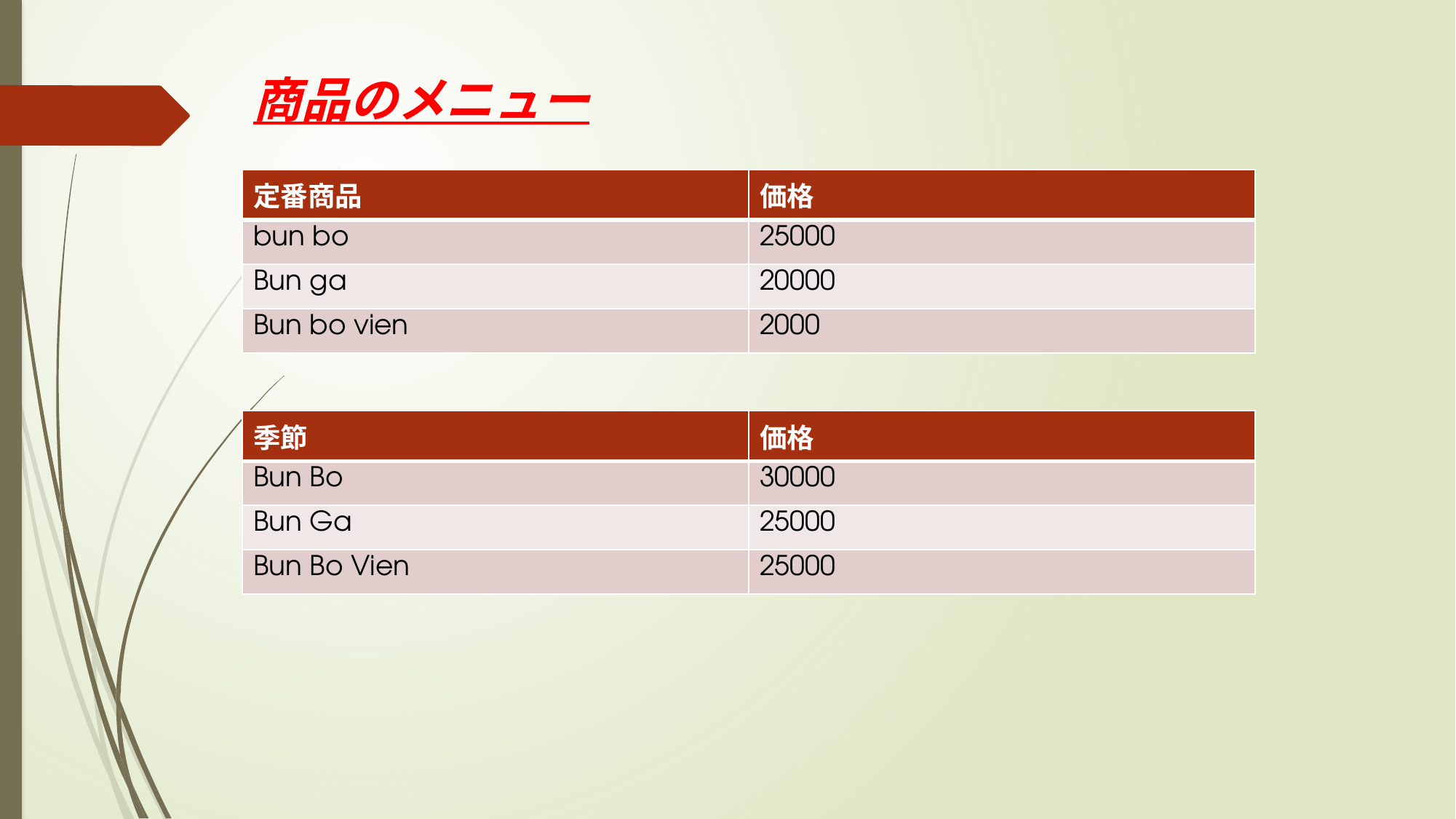

# 商品のメニュー
| 定番商品 | 価格 |
| --- | --- |
| bun bo | 25000 |
| Bun ga | 20000 |
| Bun bo vien | 2000 |
| 季節 | 価格 |
| --- | --- |
| Bun Bo | 30000 |
| Bun Ga | 25000 |
| Bun Bo Vien | 25000 |